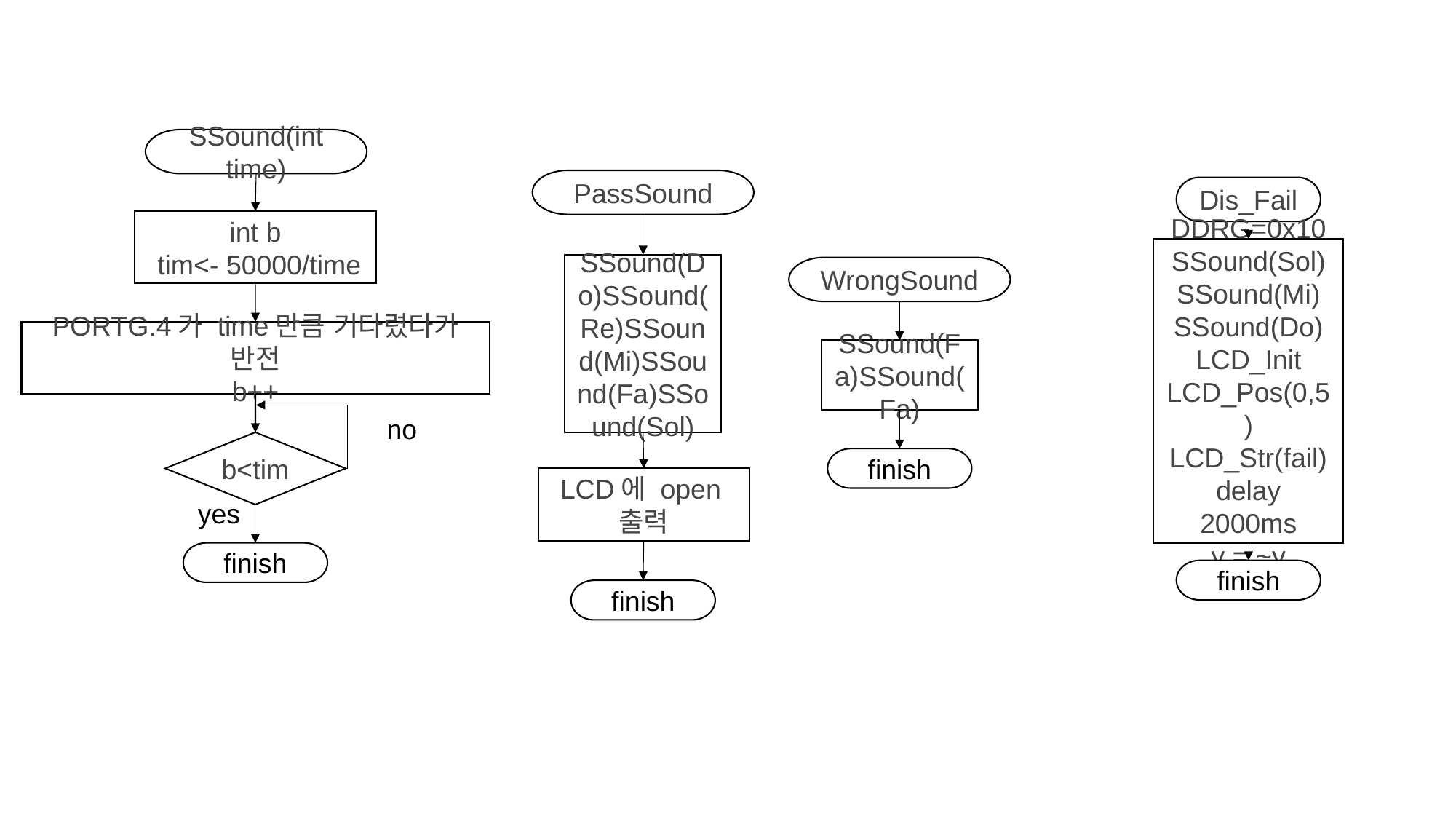

SSound(int time)
PassSound
Dis_Fail
int b
 tim<- 50000/time
DDRG=0x10
SSound(Sol)
SSound(Mi)
SSound(Do)
LCD_Init
LCD_Pos(0,5)
LCD_Str(fail)
delay 2000ms
y = ~y
SSound(Do)SSound(Re)SSound(Mi)SSound(Fa)SSound(Sol)
WrongSound
PORTG.4가 time만큼 기다렸다가 반전
b++
SSound(Fa)SSound(Fa)
no
b<tim
finish
LCD에 open출력
yes
finish
finish
finish